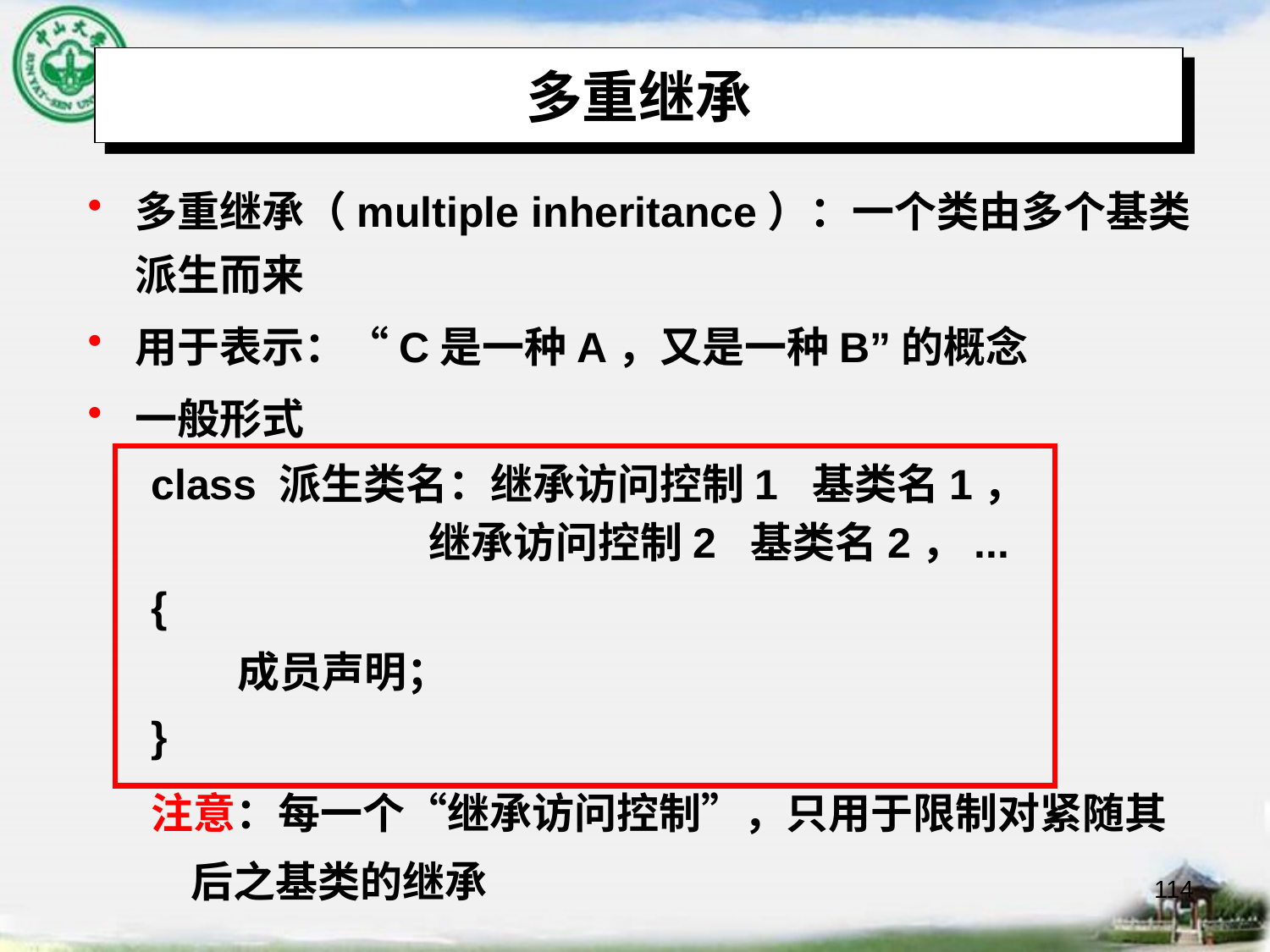

# 多重继承
多重继承（multiple inheritance）：一个类由多个基类派生而来
用于表示：“C是一种A，又是一种B”的概念
一般形式
class 派生类名：继承访问控制1  基类名1，
                         继承访问控制2  基类名2，...
{
        成员声明；
}
注意：每一个“继承访问控制”，只用于限制对紧随其后之基类的继承

114